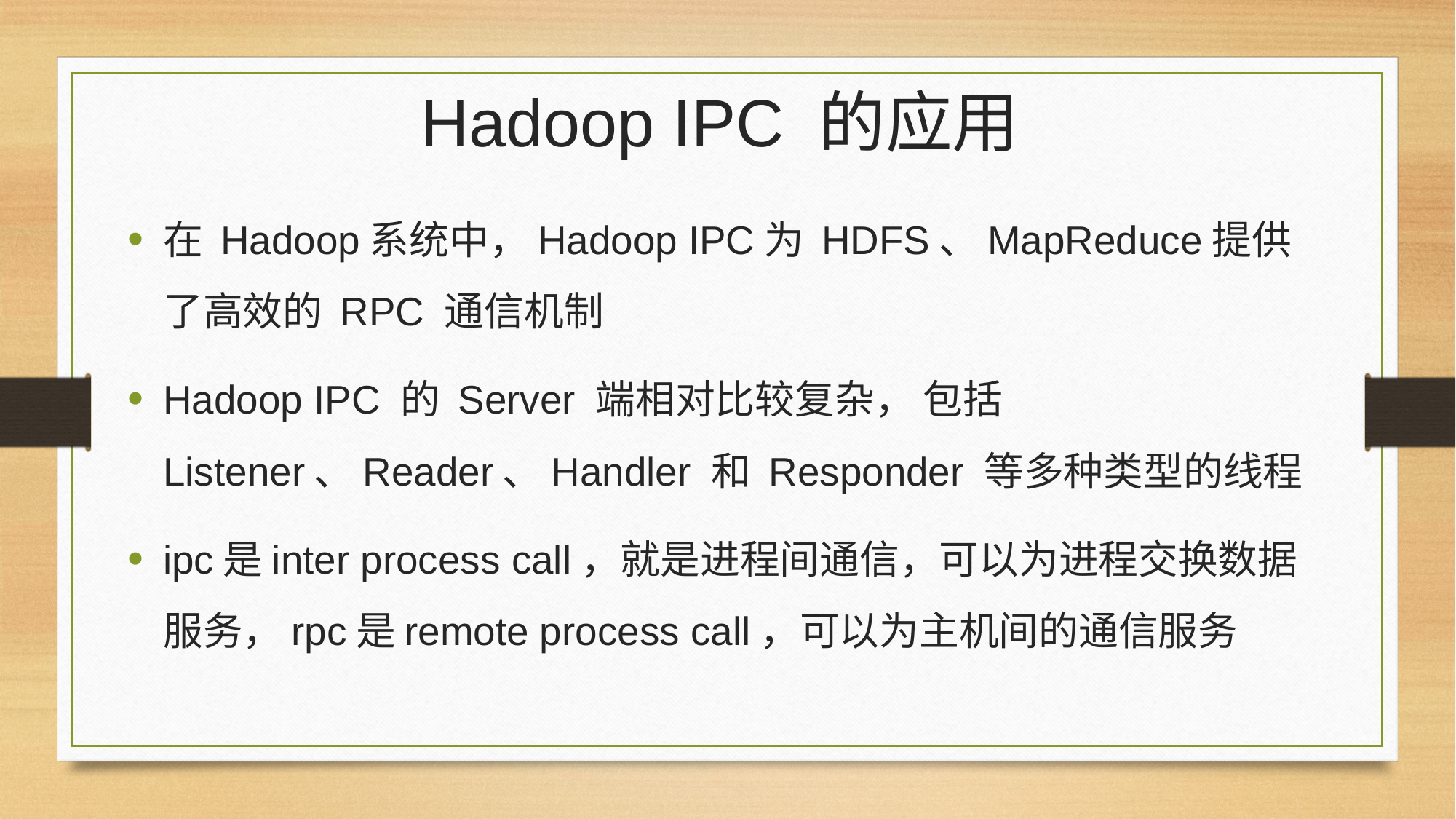

# Hadoop IPC 的应用
在 Hadoop系统中，Hadoop IPC为 HDFS、MapReduce提供了高效的 RPC 通信机制
Hadoop IPC 的 Server 端相对比较复杂， 包括 Listener、Reader、Handler 和 Responder 等多种类型的线程
ipc是inter process call，就是进程间通信，可以为进程交换数据服务，rpc是remote process call，可以为主机间的通信服务